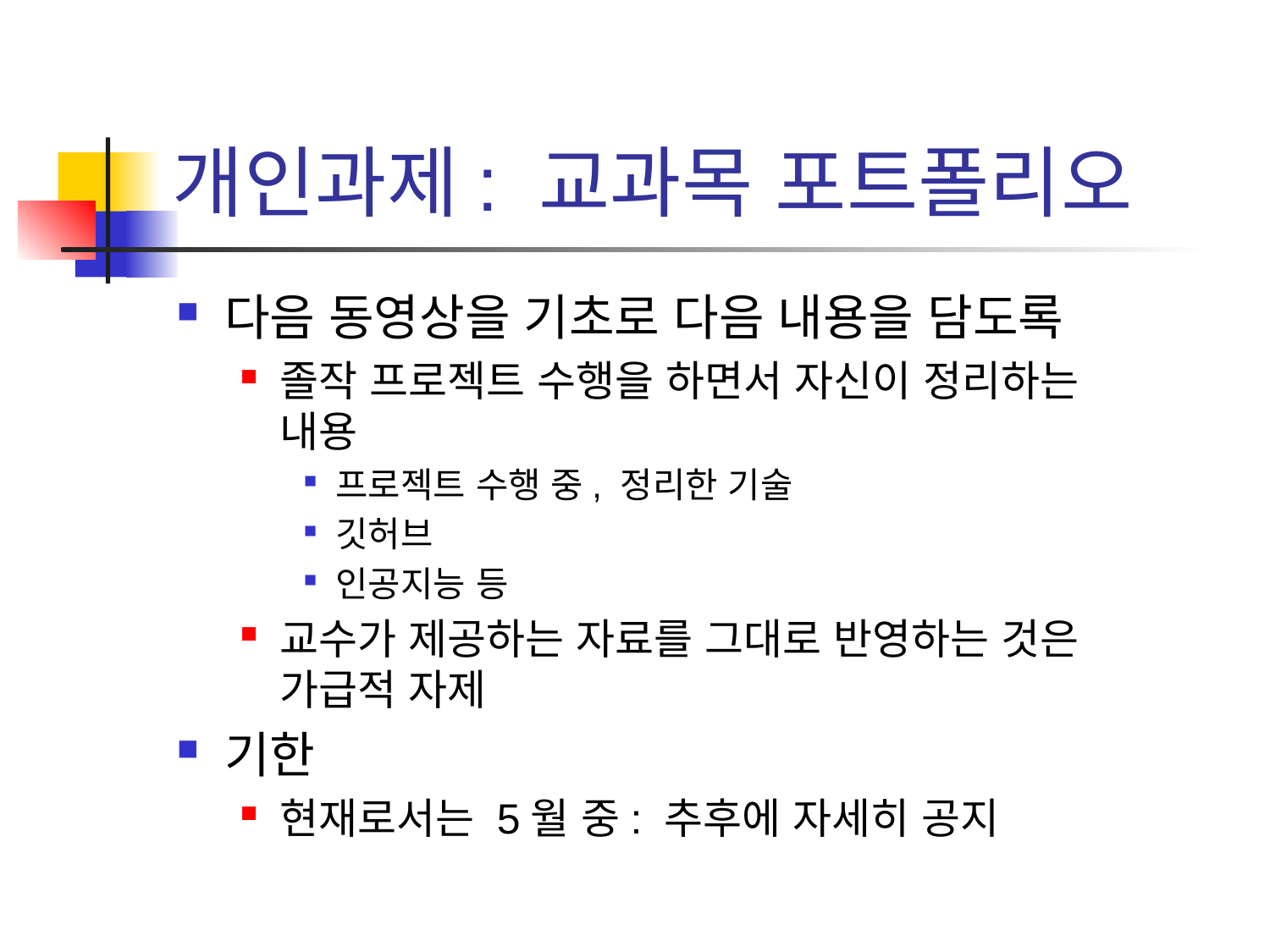

# 개인과제: 교과목 포트폴리오
다음 동영상을 기초로 다음 내용을 담도록
졸작 프로젝트 수행을 하면서 자신이 정리하는 내용
프로젝트 수행 중, 정리한 기술
깃허브
인공지능 등
교수가 제공하는 자료를 그대로 반영하는 것은 가급적 자제
기한
현재로서는 5월 중: 추후에 자세히 공지